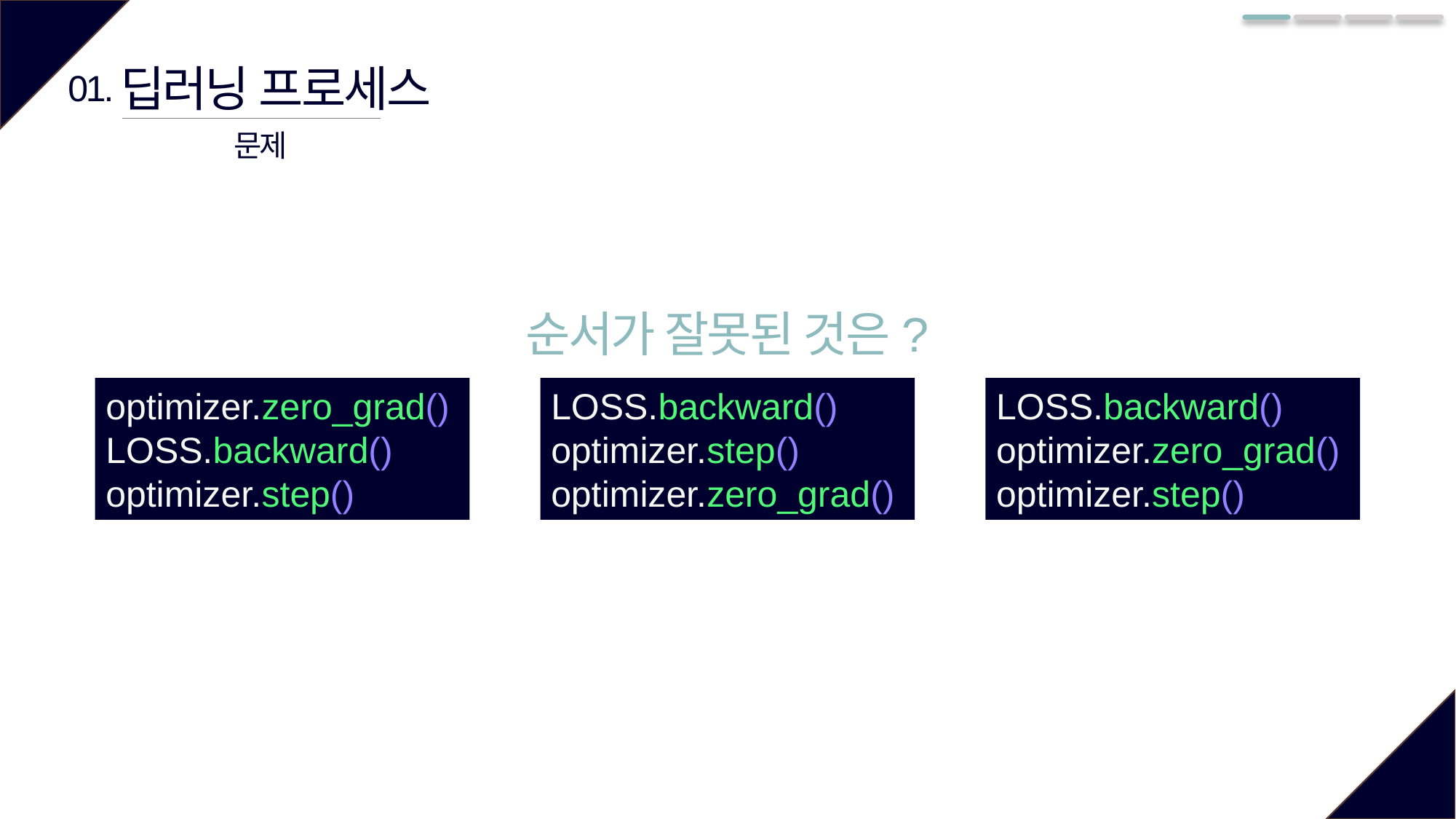

딥러닝 프로세스
01.
문제
순서가 잘못된 것은?
optimizer.zero_grad()
LOSS.backward()
optimizer.step()
LOSS.backward()
optimizer.step()
optimizer.zero_grad()
LOSS.backward()
optimizer.zero_grad()
optimizer.step()